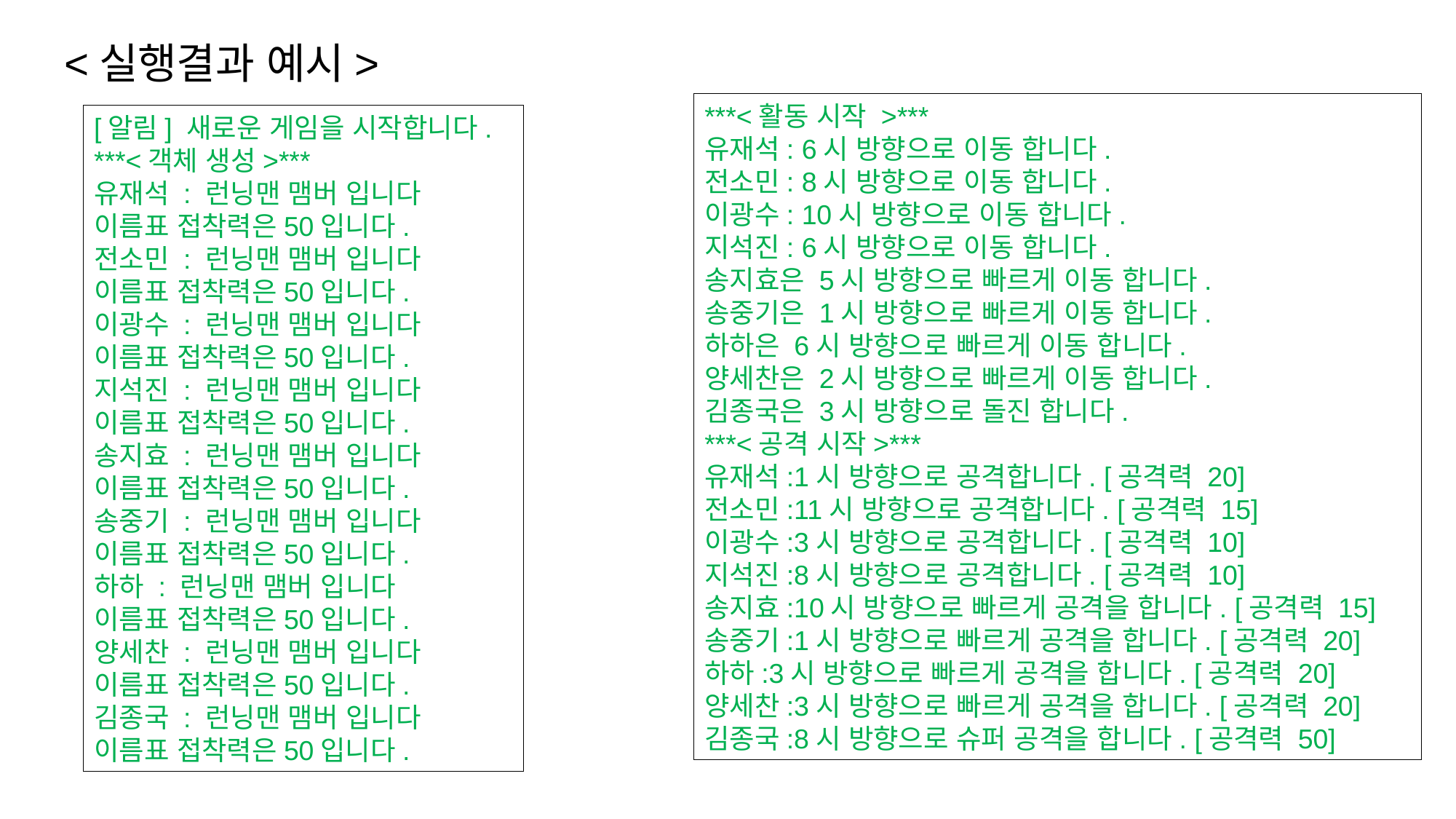

<실행결과 예시>
***<활동 시작 >***
유재석: 6시 방향으로 이동 합니다.
전소민: 8시 방향으로 이동 합니다.
이광수: 10시 방향으로 이동 합니다.
지석진: 6시 방향으로 이동 합니다.
송지효은 5시 방향으로 빠르게 이동 합니다.
송중기은 1시 방향으로 빠르게 이동 합니다.
하하은 6시 방향으로 빠르게 이동 합니다.
양세찬은 2시 방향으로 빠르게 이동 합니다.
김종국은 3시 방향으로 돌진 합니다.
***<공격 시작>***
유재석:1시 방향으로 공격합니다. [공격력 20]
전소민:11시 방향으로 공격합니다. [공격력 15]
이광수:3시 방향으로 공격합니다. [공격력 10]
지석진:8시 방향으로 공격합니다. [공격력 10]
송지효:10시 방향으로 빠르게 공격을 합니다. [공격력 15]
송중기:1시 방향으로 빠르게 공격을 합니다. [공격력 20]
하하:3시 방향으로 빠르게 공격을 합니다. [공격력 20]
양세찬:3시 방향으로 빠르게 공격을 합니다. [공격력 20]
김종국:8시 방향으로 슈퍼 공격을 합니다. [공격력 50]
[알림] 새로운 게임을 시작합니다.
***<객체 생성>***
유재석 : 런닝맨 맴버 입니다
이름표 접착력은50입니다.
전소민 : 런닝맨 맴버 입니다
이름표 접착력은50입니다.
이광수 : 런닝맨 맴버 입니다
이름표 접착력은50입니다.
지석진 : 런닝맨 맴버 입니다
이름표 접착력은50입니다.
송지효 : 런닝맨 맴버 입니다
이름표 접착력은50입니다.
송중기 : 런닝맨 맴버 입니다
이름표 접착력은50입니다.
하하 : 런닝맨 맴버 입니다
이름표 접착력은50입니다.
양세찬 : 런닝맨 맴버 입니다
이름표 접착력은50입니다.
김종국 : 런닝맨 맴버 입니다
이름표 접착력은50입니다.